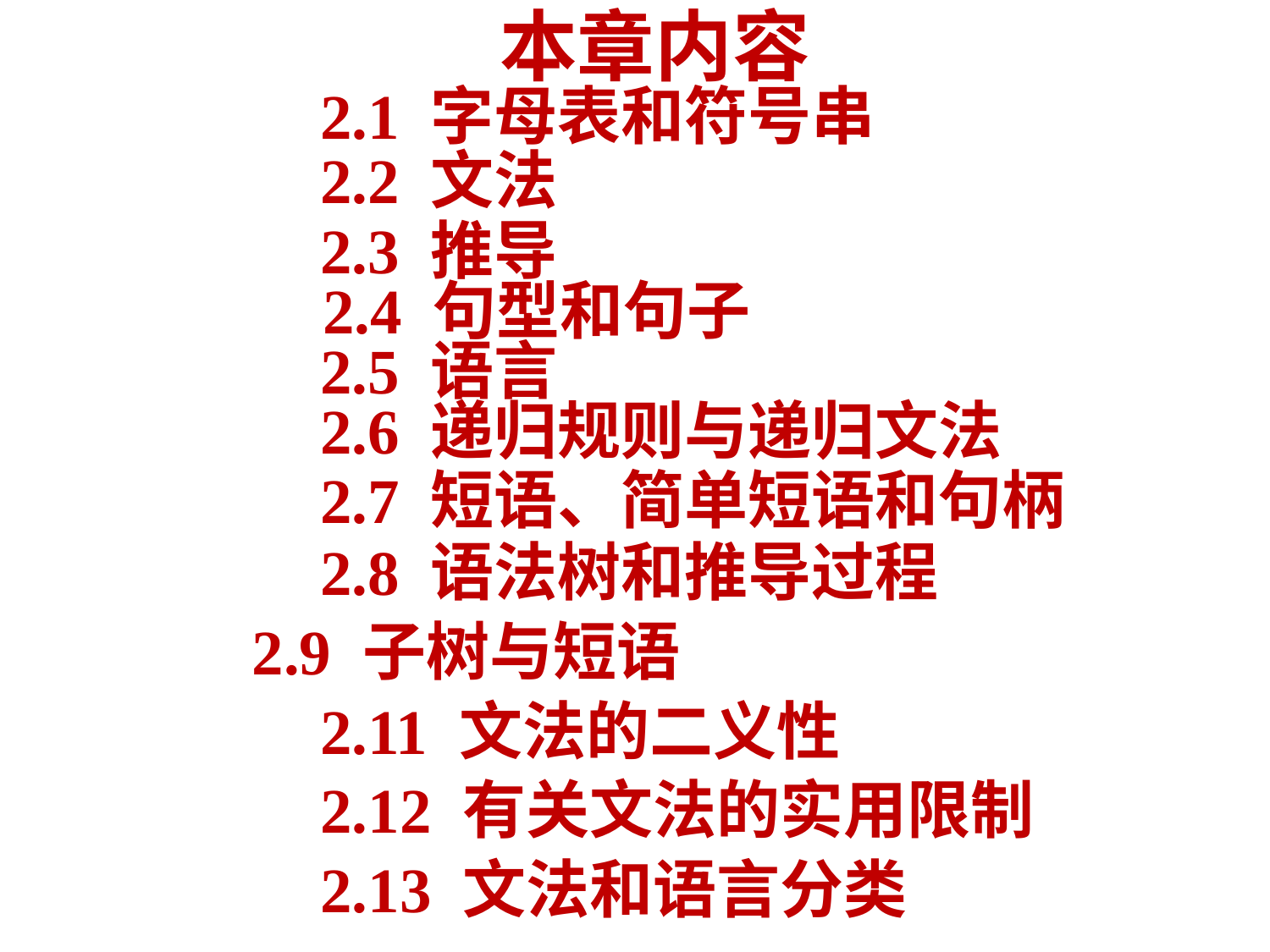

# 本章内容
2.1 字母表和符号串
2.2 文法
2.3 推导
2.4 句型和句子
2.5 语言
2.6 递归规则与递归文法
2.7 短语、简单短语和句柄
2.8 语法树和推导过程
2.9 子树与短语
2.11 文法的二义性
2.12 有关文法的实用限制
2.13 文法和语言分类